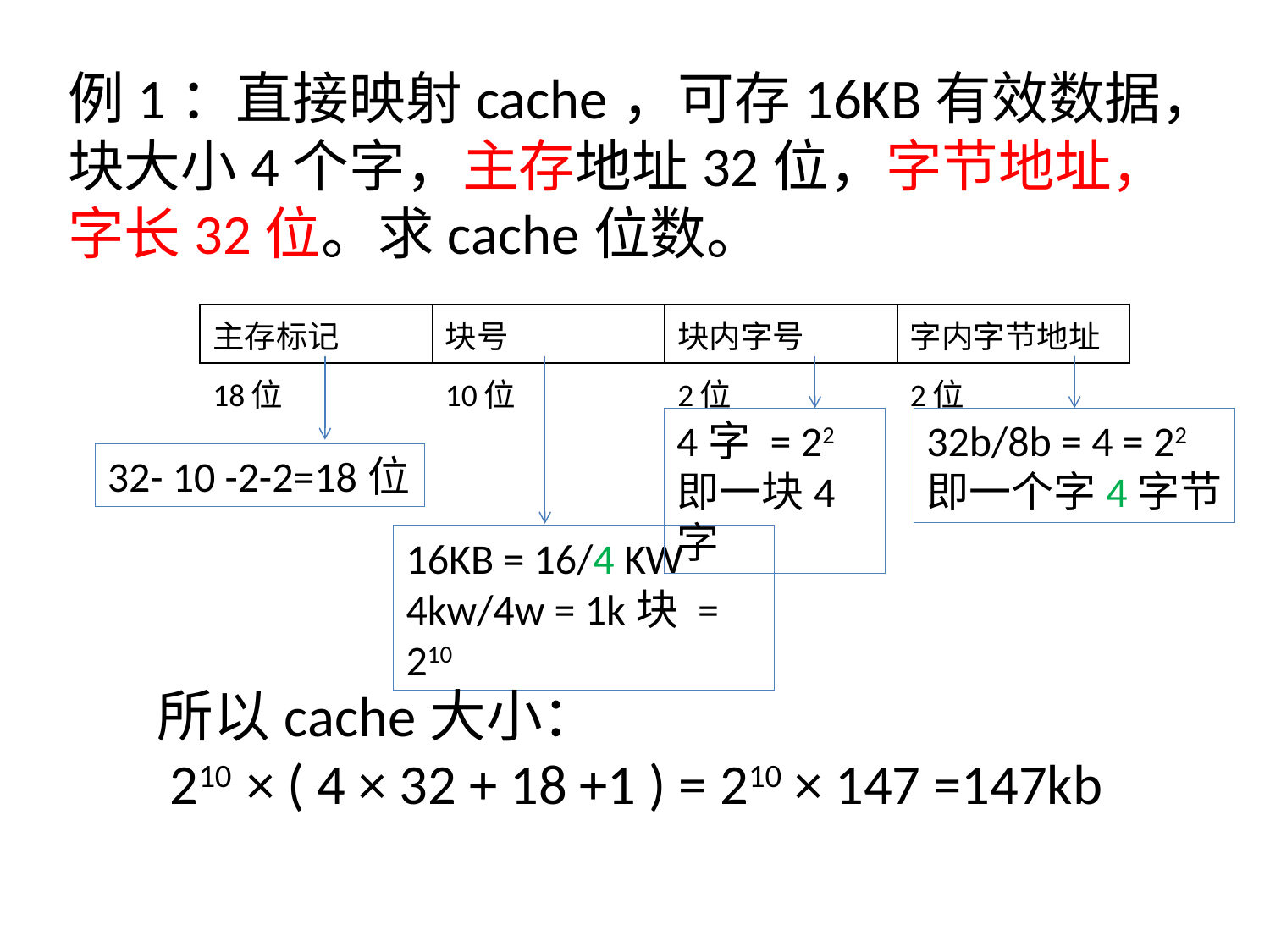

例1：直接映射cache，可存16KB有效数据，块大小4个字，主存地址32位，字节地址，字长32位。求cache位数。
| 主存标记 | 块号 | 块内字号 | 字内字节地址 |
| --- | --- | --- | --- |
| 18位 | 10位 | 2位 | 2位 |
4字 = 22
即一块4字
32b/8b = 4 = 22
即一个字4字节
32- 10 -2-2=18位
16KB = 16/4 KW
4kw/4w = 1k块 = 210
所以cache大小：
 210  × ( 4 × 32 + 18 +1 ) = 210 × 147 =147kb